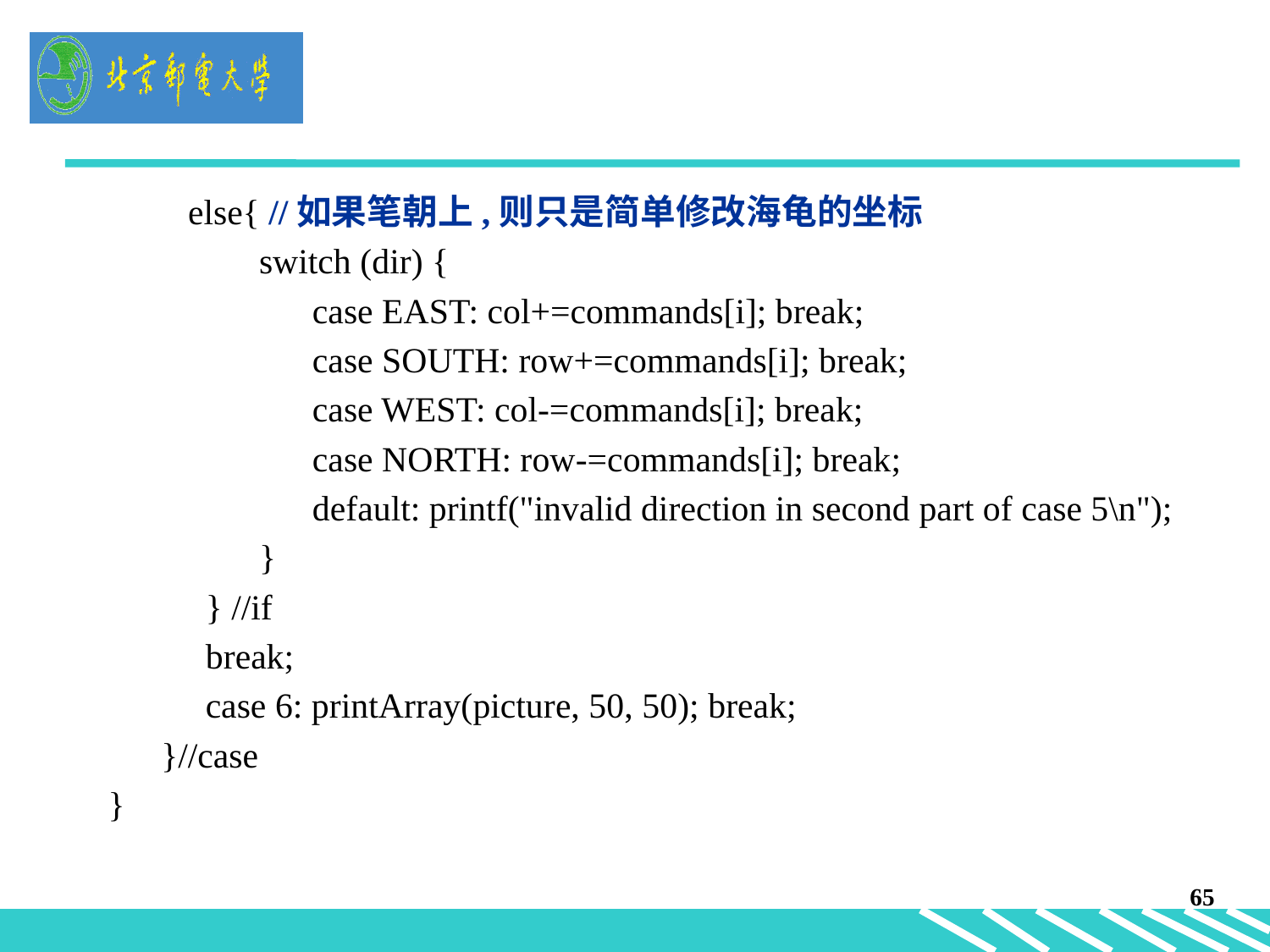

else{ //如果笔朝上,则只是简单修改海龟的坐标
                 switch (dir) {
                       case EAST: col+=commands[i]; break;
                       case SOUTH: row+=commands[i]; break;
                       case WEST: col-=commands[i]; break;
                       case NORTH: row-=commands[i]; break;
                       default: printf("invalid direction in second part of case 5\n");
                 }
           } //if
           break;
           case 6: printArray(picture, 50, 50); break;
      }//case
}

65